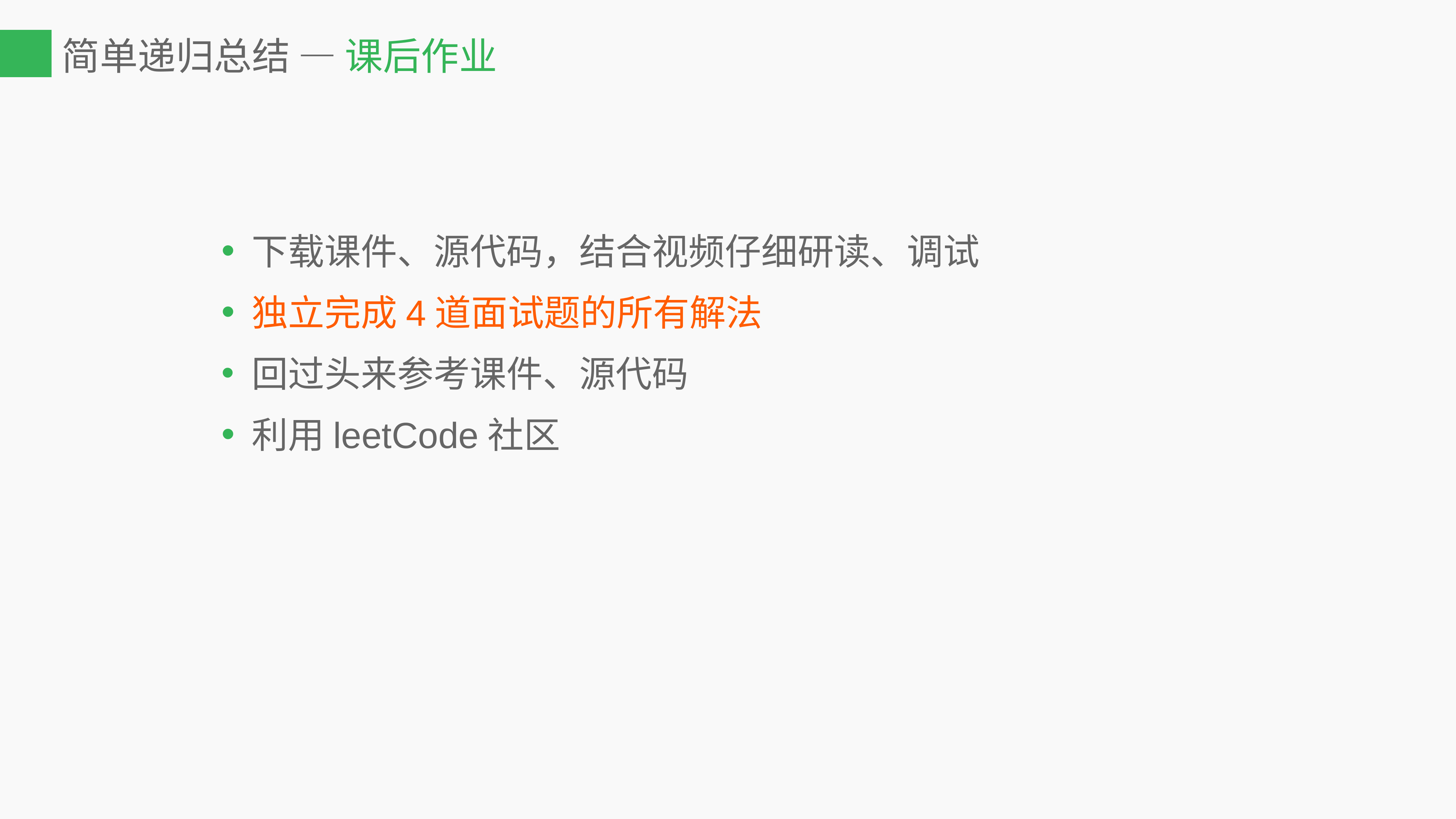

# 简单递归总结 — 课后作业
下载课件、源代码，结合视频仔细研读、调试
独立完成4道面试题的所有解法
回过头来参考课件、源代码
利用leetCode社区